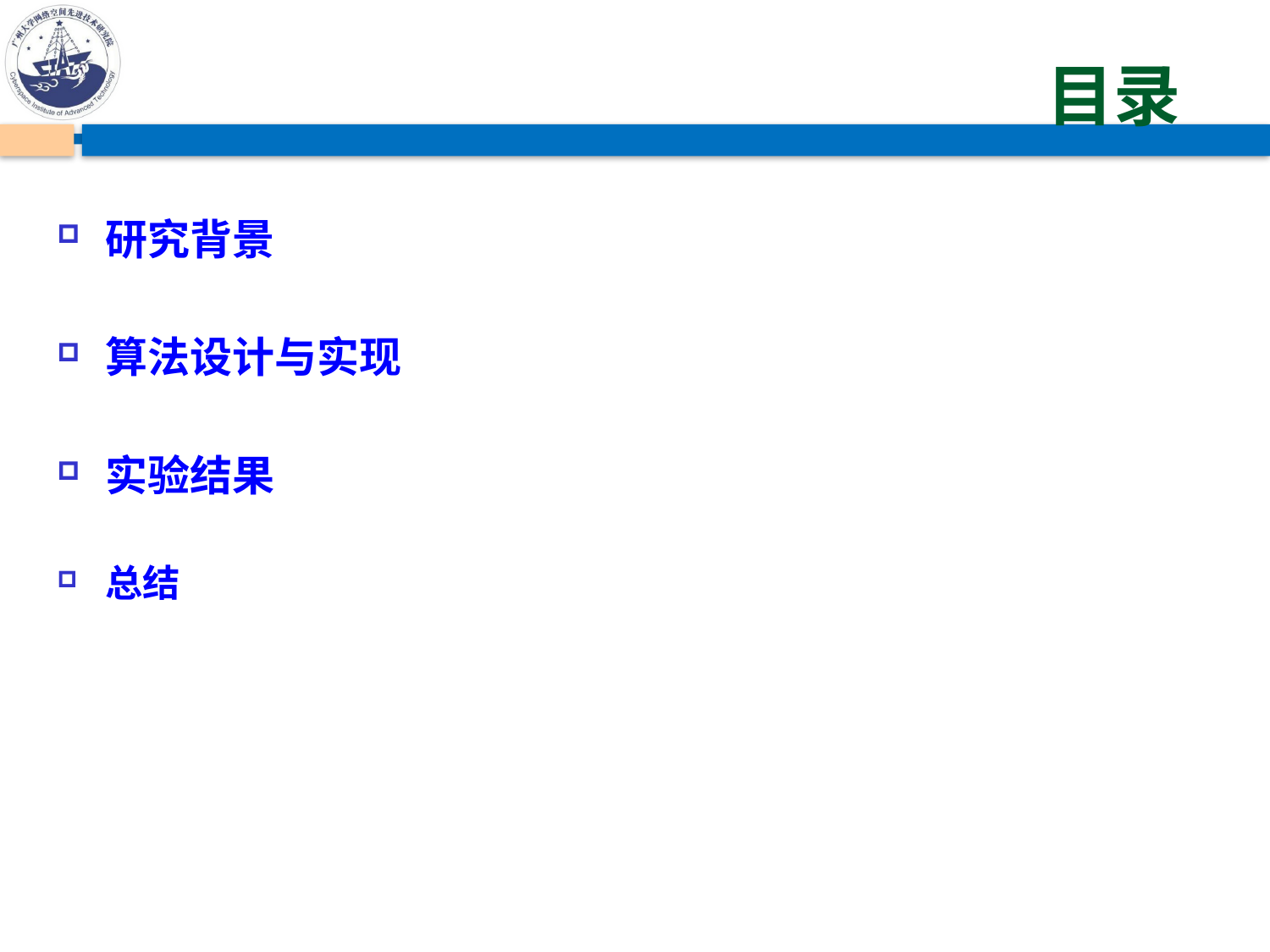

# 目录
研究背景

算法设计与实现

实验结果

总结
2